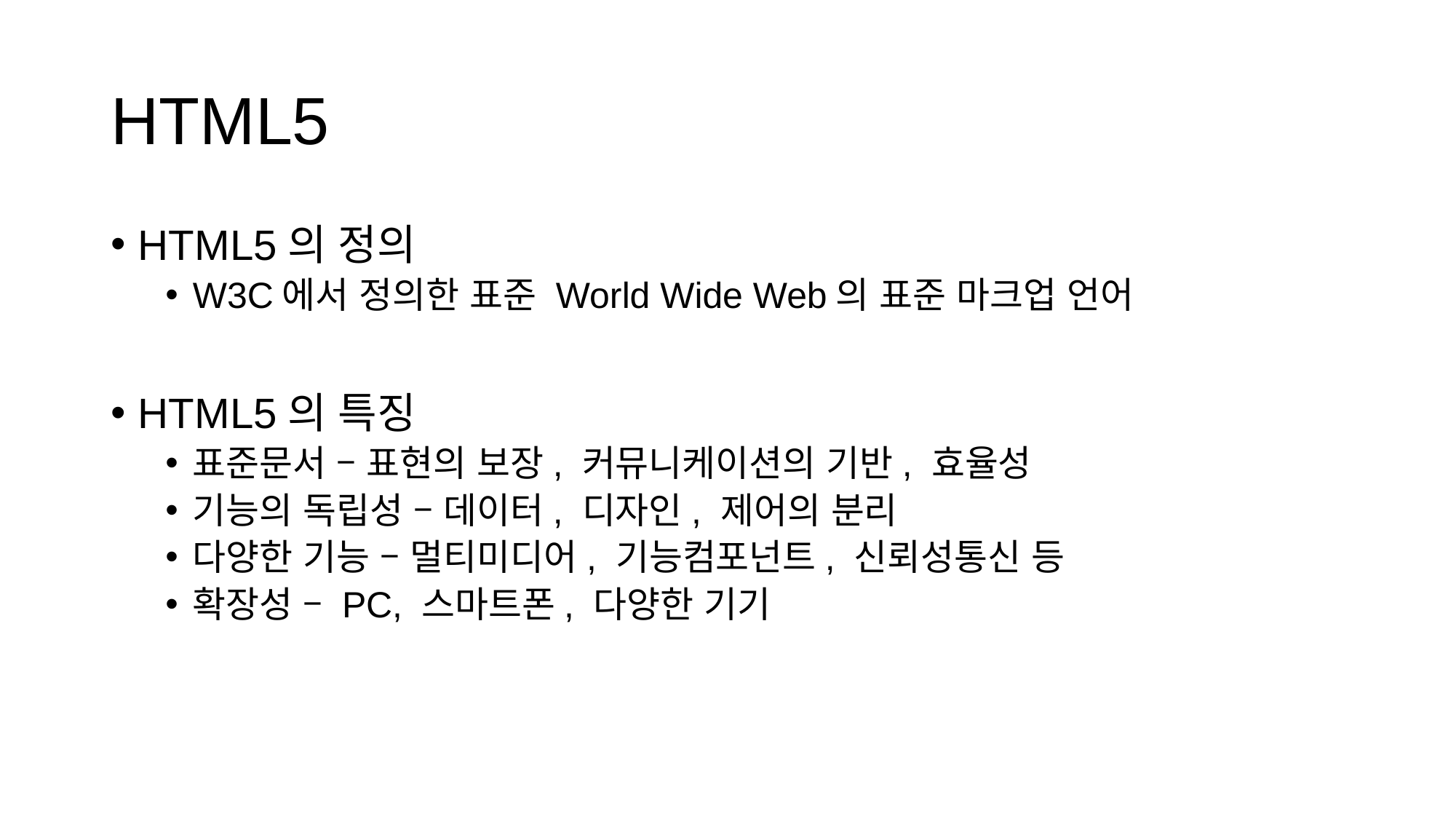

# HTML5
HTML5의 정의
W3C에서 정의한 표준 World Wide Web의 표준 마크업 언어

HTML5의 특징
표준문서 – 표현의 보장, 커뮤니케이션의 기반, 효율성
기능의 독립성 – 데이터, 디자인, 제어의 분리
다양한 기능 – 멀티미디어, 기능컴포넌트, 신뢰성통신 등
확장성 – PC, 스마트폰, 다양한 기기